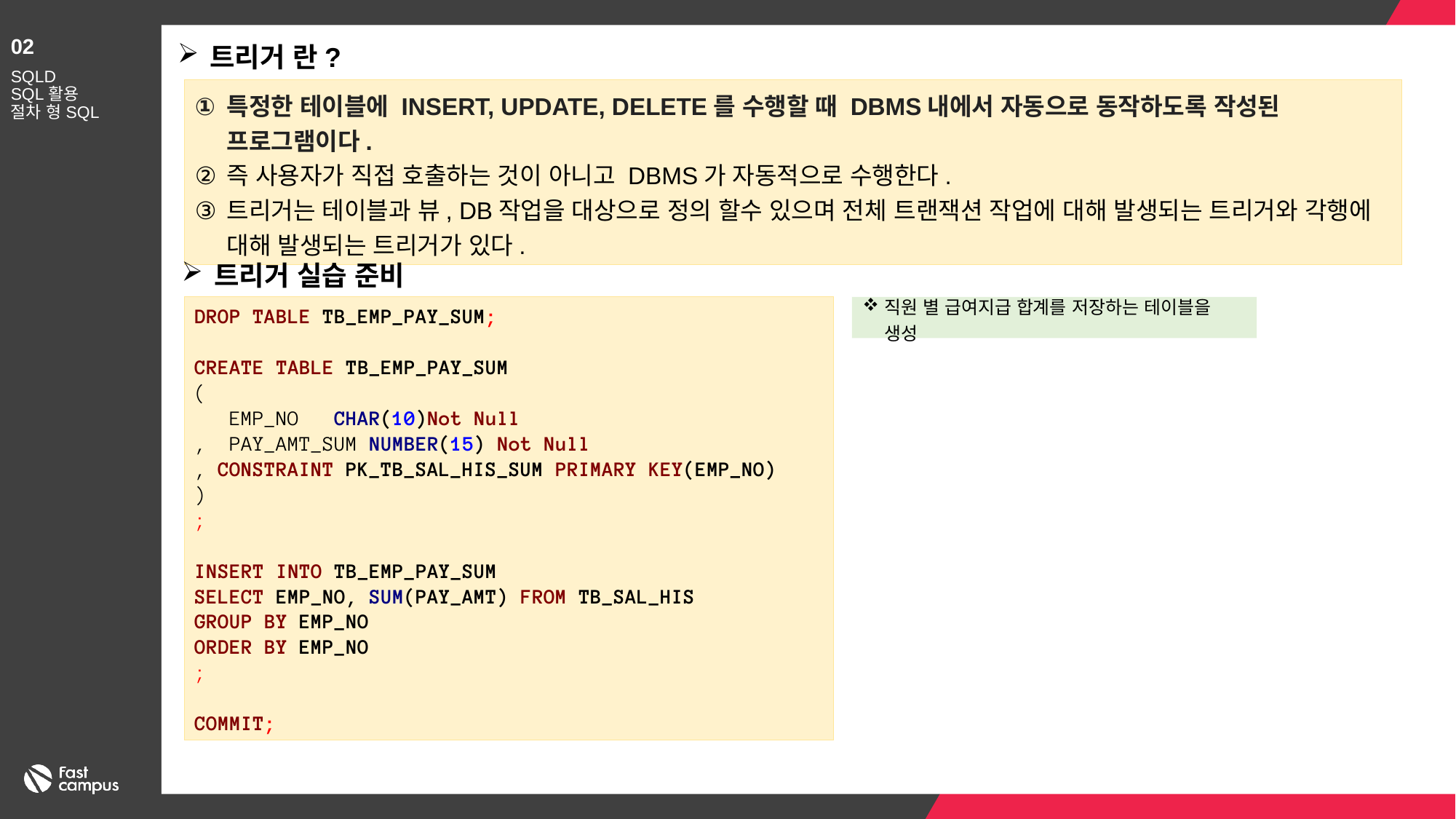

02
트리거 란?
SQLD
SQL활용
절차 형SQL
특정한 테이블에 INSERT, UPDATE, DELETE를 수행할 때 DBMS내에서 자동으로 동작하도록 작성된 프로그램이다.
즉 사용자가 직접 호출하는 것이 아니고 DBMS가 자동적으로 수행한다.
트리거는 테이블과 뷰, DB작업을 대상으로 정의 할수 있으며 전체 트랜잭션 작업에 대해 발생되는 트리거와 각행에 대해 발생되는 트리거가 있다.
트리거 실습 준비
직원 별 급여지급 합계를 저장하는 테이블을 생성
DROP TABLE TB_EMP_PAY_SUM;

CREATE TABLE TB_EMP_PAY_SUM
(
   EMP_NO   CHAR(10)Not Null
,  PAY_AMT_SUM NUMBER(15) Not Null
, CONSTRAINT PK_TB_SAL_HIS_SUM PRIMARY KEY(EMP_NO)
)
;

INSERT INTO TB_EMP_PAY_SUM
SELECT EMP_NO, SUM(PAY_AMT) FROM TB_SAL_HIS
GROUP BY EMP_NO
ORDER BY EMP_NO
;

COMMIT;